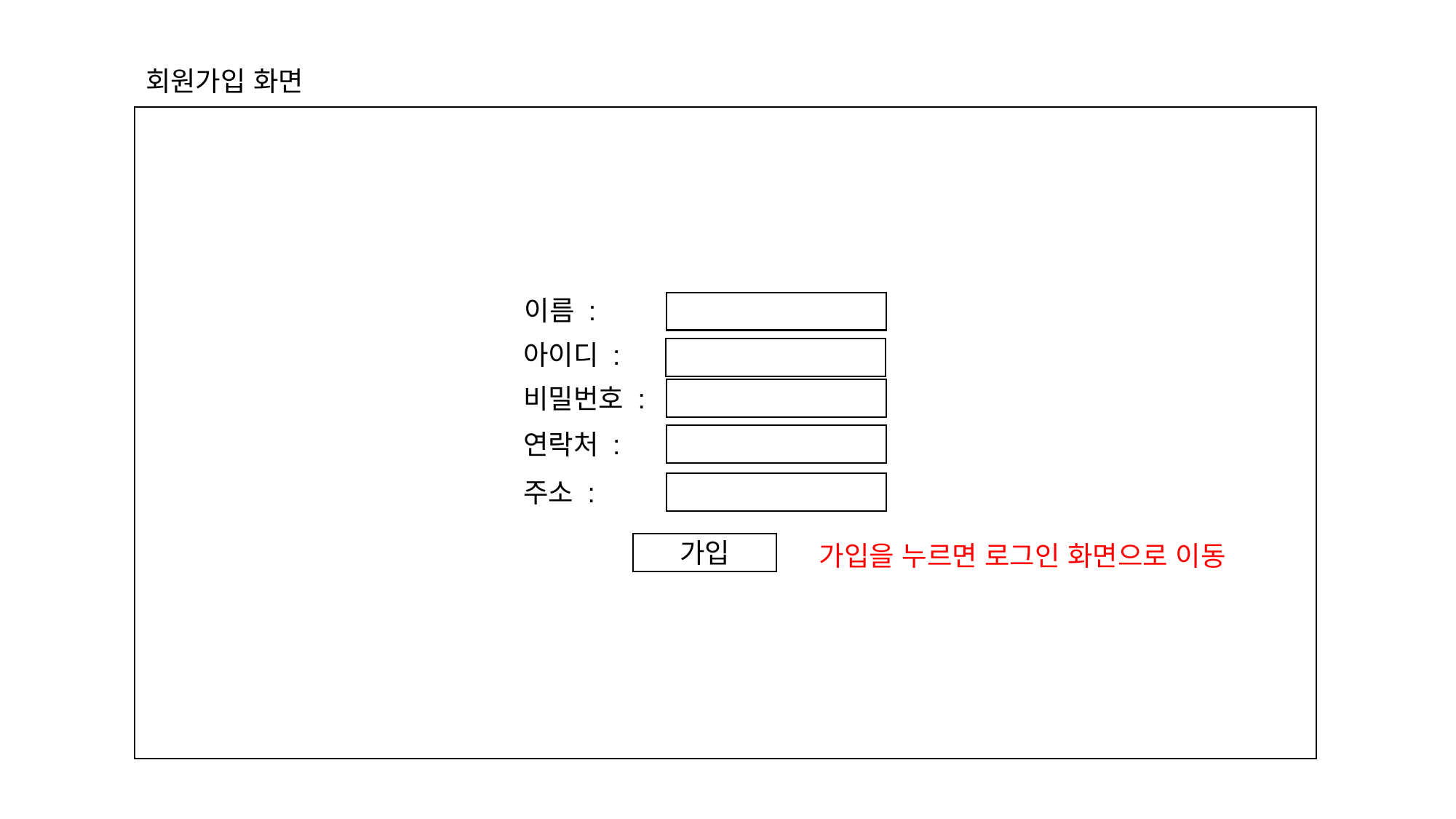

회원가입 화면

이름 :

아이디 :

비밀번호 :

연락처 :

주소 :

가입
가입을 누르면 로그인 화면으로 이동